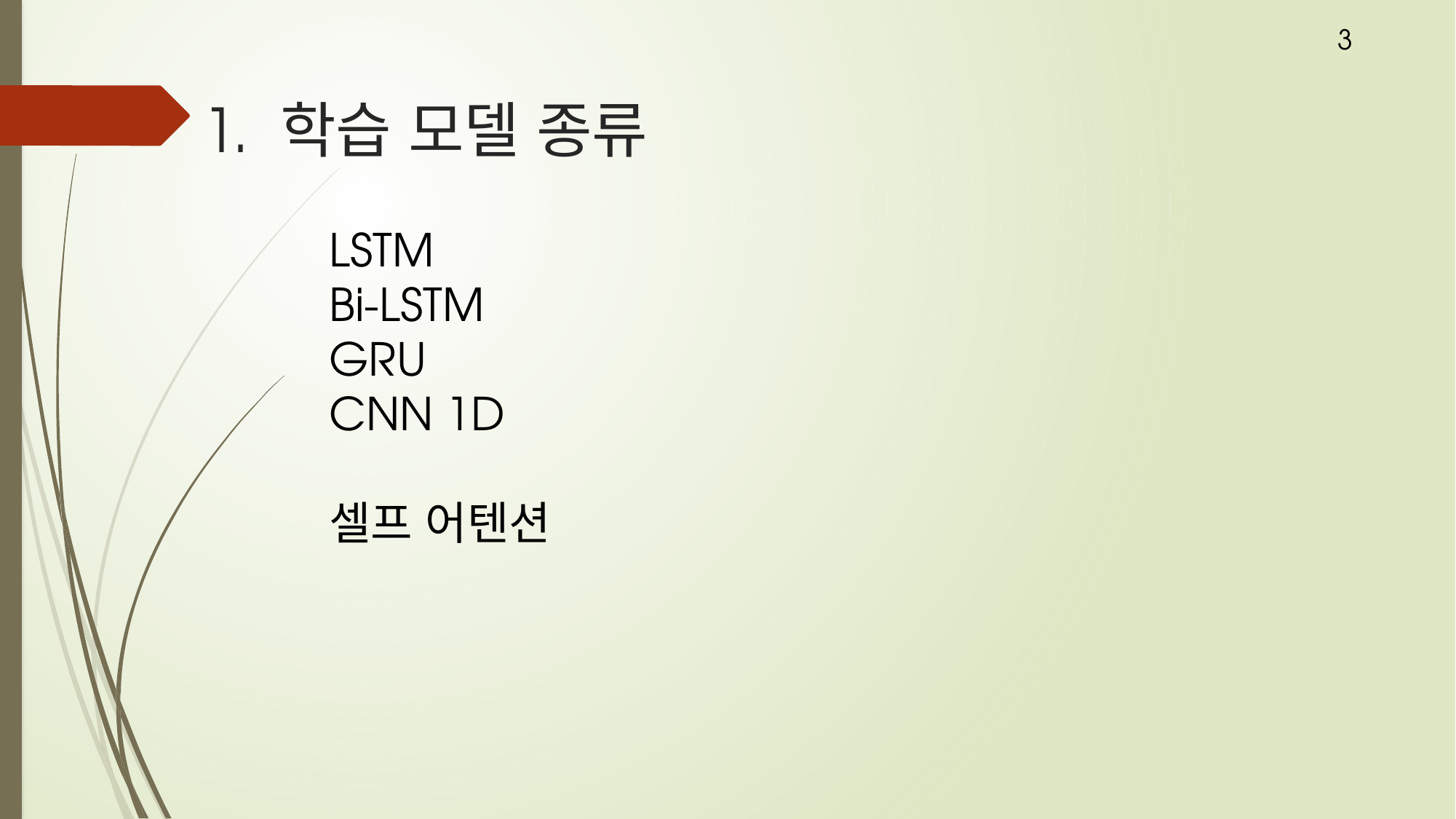

3
# 1. 학습 모델 종류
LSTM
Bi-LSTM
GRU
CNN 1D

셀프 어텐션